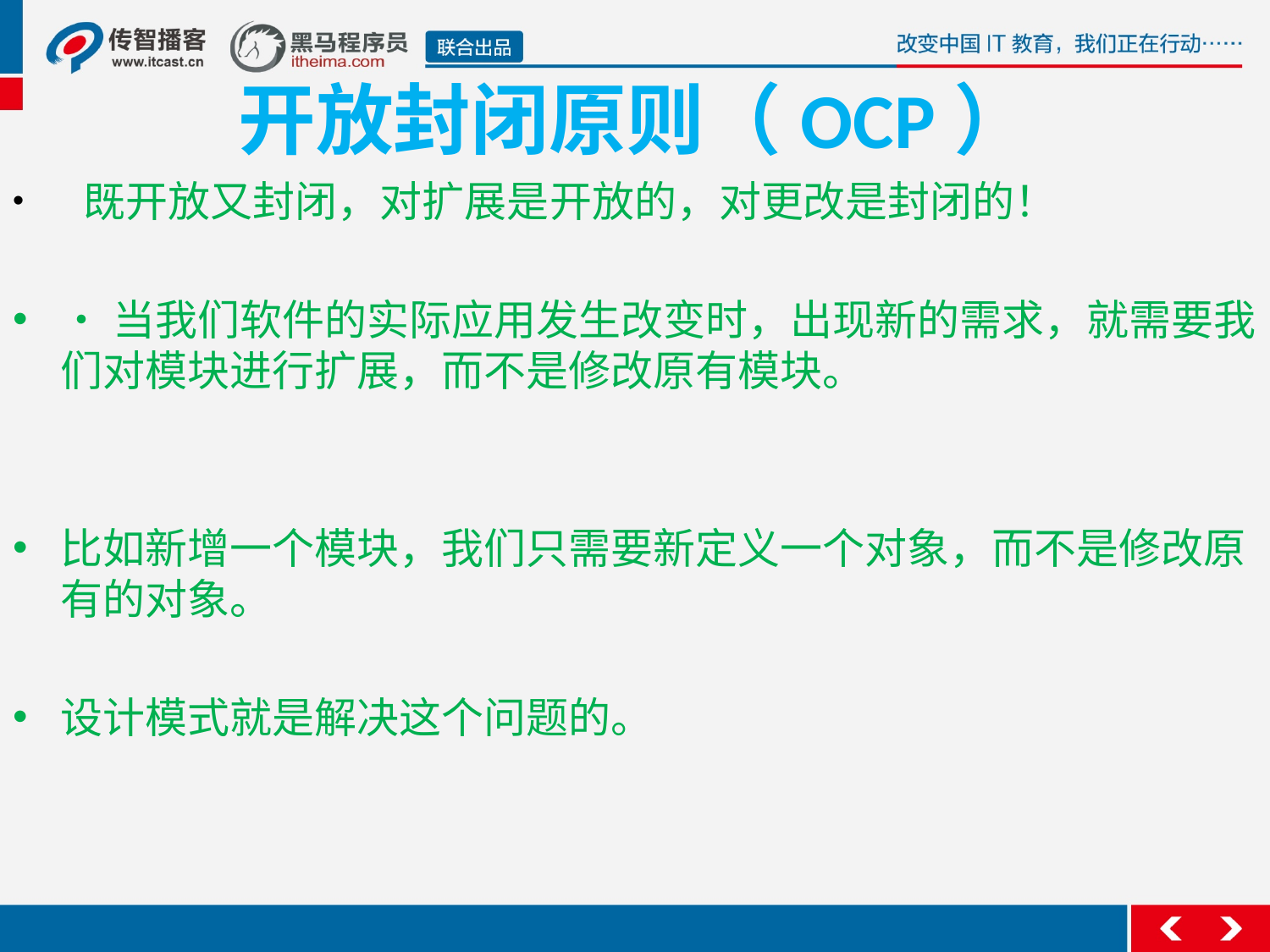

# 开放封闭原则（OCP）
  既开放又封闭，对扩展是开放的，对更改是封闭的！

•当我们软件的实际应用发生改变时，出现新的需求，就需要我们对模块进行扩展，而不是修改原有模块。

比如新增一个模块，我们只需要新定义一个对象，而不是修改原有的对象。

设计模式就是解决这个问题的。